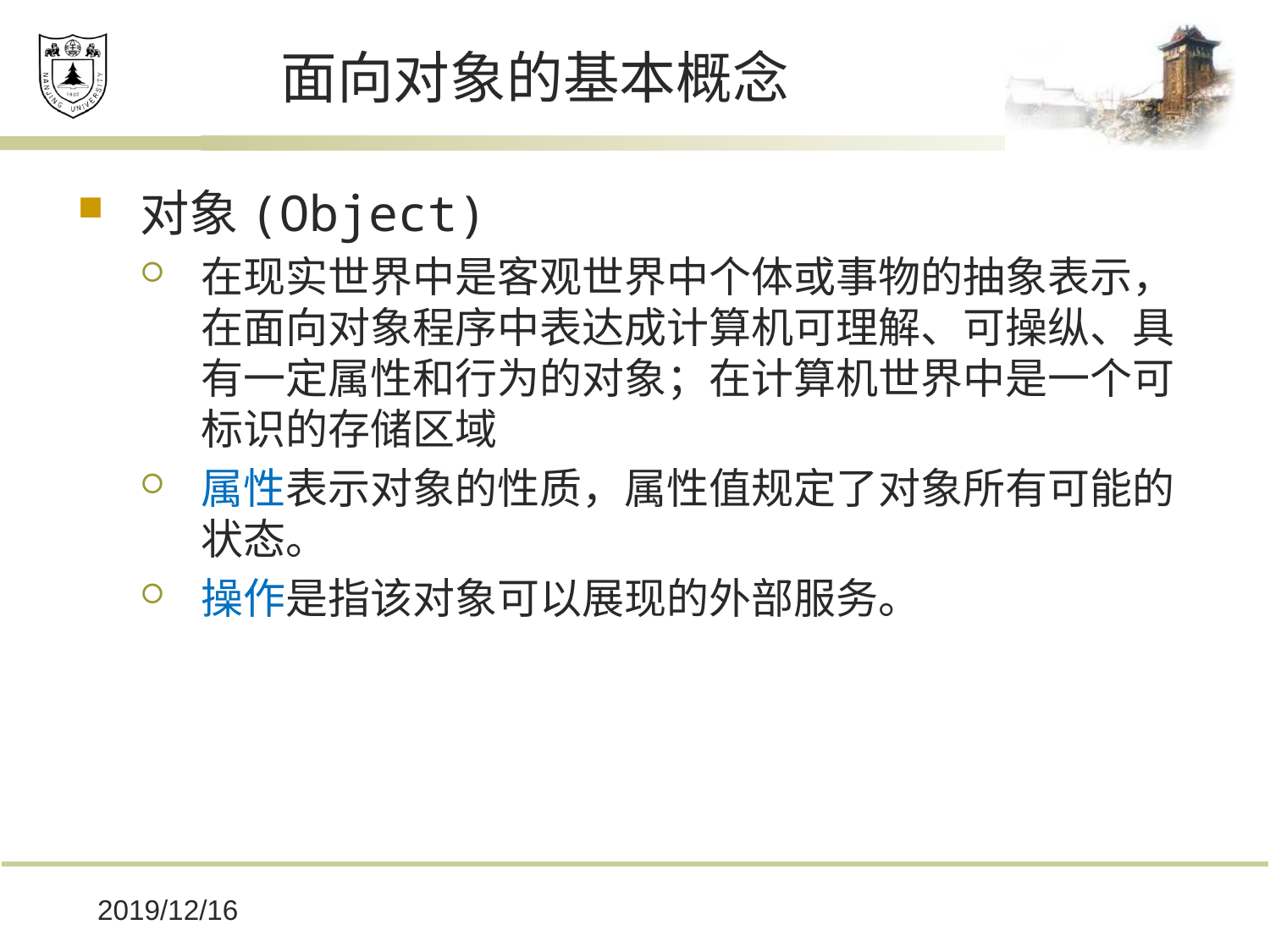

# 面向对象的基本概念
对象(Object)
在现实世界中是客观世界中个体或事物的抽象表示，在面向对象程序中表达成计算机可理解、可操纵、具有一定属性和行为的对象；在计算机世界中是一个可标识的存储区域
属性表示对象的性质，属性值规定了对象所有可能的状态。
操作是指该对象可以展现的外部服务。

2019/12/16